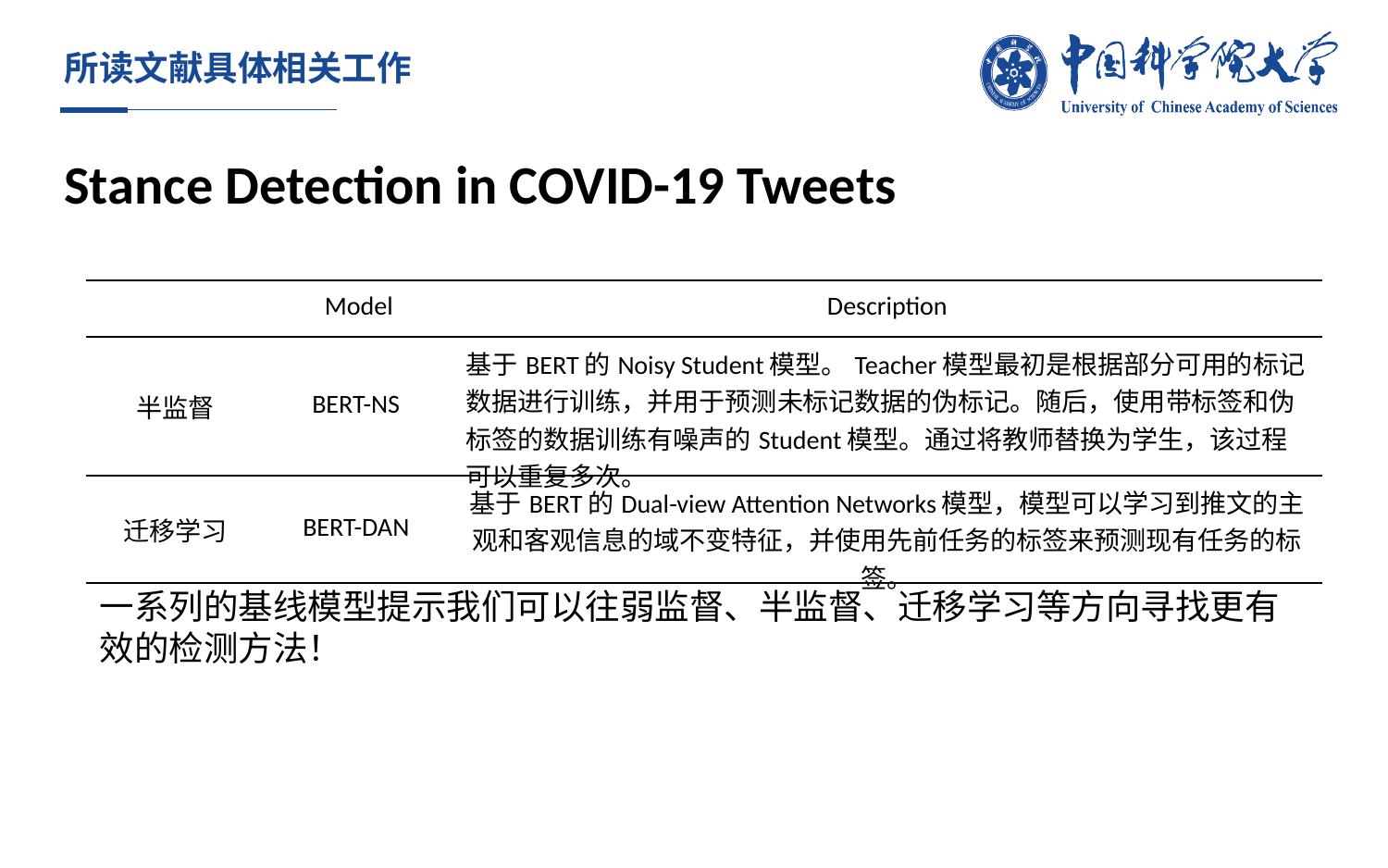

# 所读文献具体相关工作
Stance Detection in COVID-19 Tweets
|  | Model | Description |
| --- | --- | --- |
| 半监督 | BERT-NS | 基于BERT的Noisy Student模型。Teacher模型最初是根据部分可用的标记数据进行训练，并用于预测未标记数据的伪标记。随后，使用带标签和伪标签的数据训练有噪声的Student模型。通过将教师替换为学生，该过程可以重复多次。 |
| 迁移学习 | BERT-DAN | 基于BERT的Dual-view Attention Networks模型，模型可以学习到推文的主观和客观信息的域不变特征，并使用先前任务的标签来预测现有任务的标签。 |
一系列的基线模型提示我们可以往弱监督、半监督、迁移学习等方向寻找更有效的检测方法！